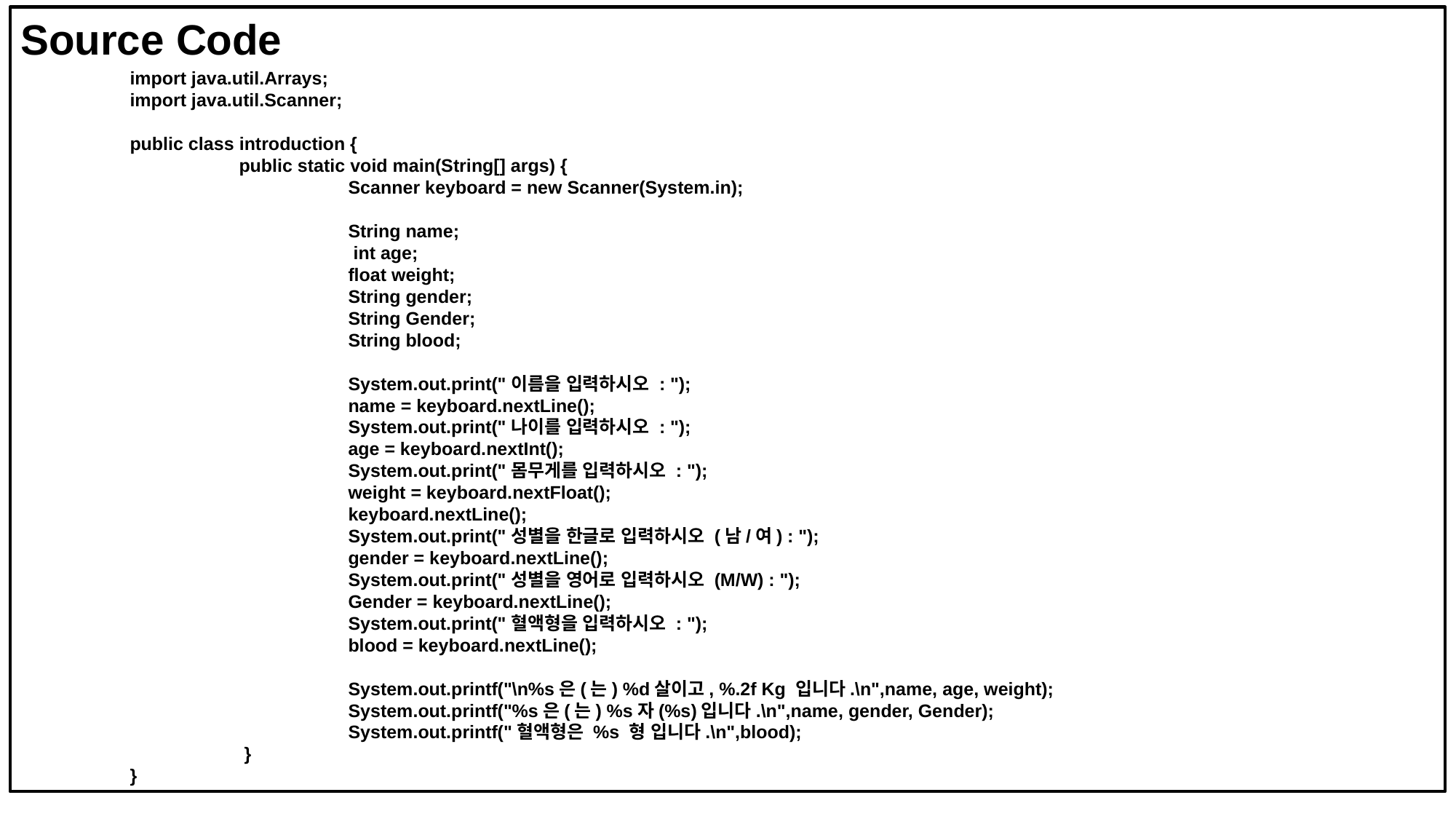

Source Code
	import java.util.Arrays;
	import java.util.Scanner;

	public class introduction {
    		public static void main(String[] args) {
        			Scanner keyboard = new Scanner(System.in);

        			String name;
       			 int age;
        			float weight;
        			String gender;
        			String Gender;
        			String blood;

        			System.out.print("이름을 입력하시오 : ");
        			name = keyboard.nextLine();
        			System.out.print("나이를 입력하시오 : ");
        			age = keyboard.nextInt();
        			System.out.print("몸무게를 입력하시오 : ");
        			weight = keyboard.nextFloat();
        			keyboard.nextLine();
        			System.out.print("성별을 한글로 입력하시오 (남/여) : ");
        			gender = keyboard.nextLine();
        			System.out.print("성별을 영어로 입력하시오 (M/W) : ");
        			Gender = keyboard.nextLine();
        			System.out.print("혈액형을 입력하시오 : ");
        			blood = keyboard.nextLine();

			System.out.printf("\n%s은(는) %d살이고, %.2f Kg 입니다.\n",name, age, weight);
        			System.out.printf("%s은(는) %s자(%s)입니다.\n",name, gender, Gender);
        			System.out.printf("혈액형은 %s 형 입니다.\n",blood);
   		 }
	}